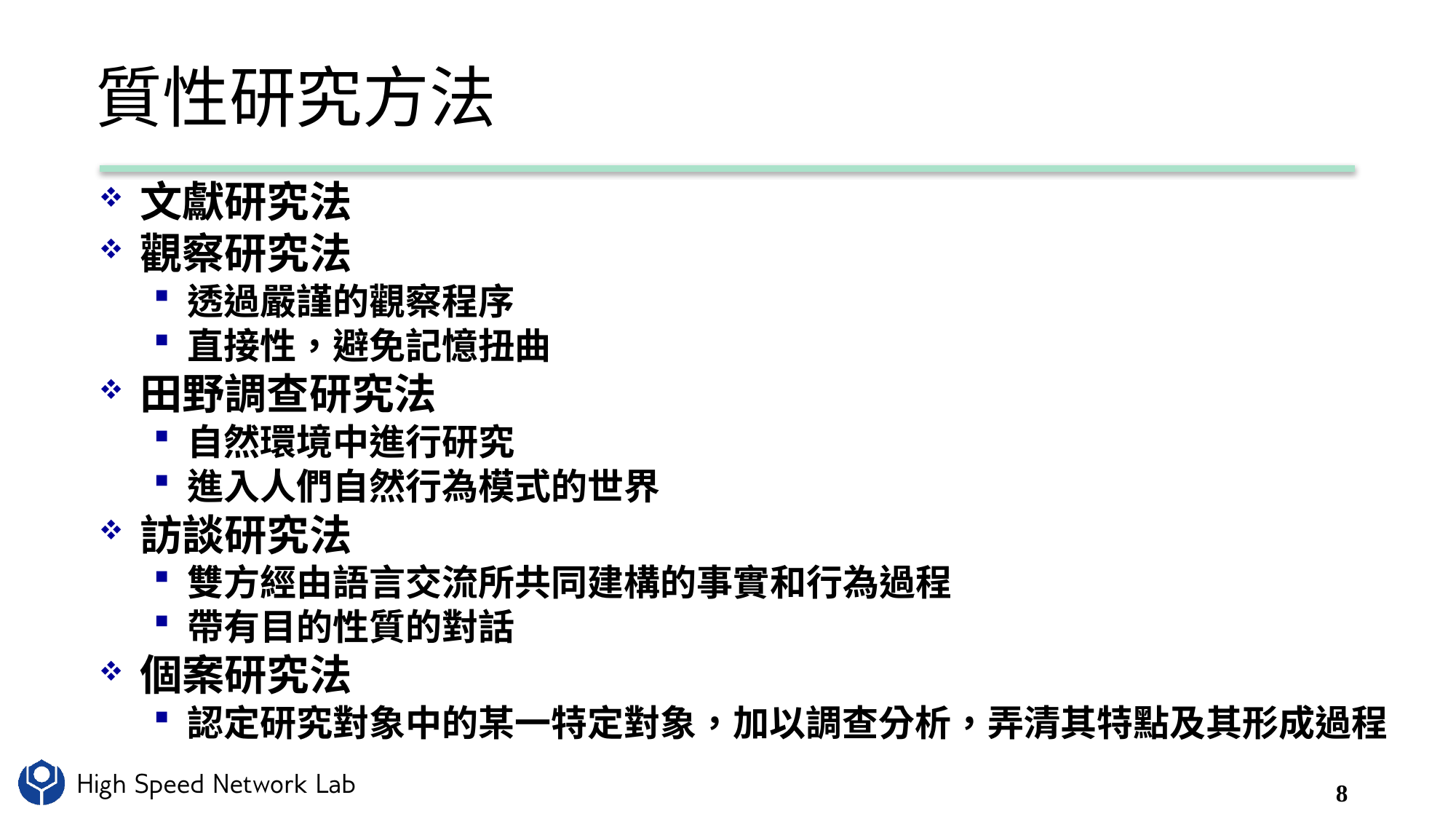

# 質性研究方法
文獻研究法
觀察研究法
透過嚴謹的觀察程序
直接性，避免記憶扭曲
田野調查研究法
自然環境中進行研究
進入人們自然行為模式的世界
訪談研究法
雙方經由語言交流所共同建構的事實和行為過程
帶有目的性質的對話
個案研究法
認定研究對象中的某一特定對象，加以調查分析，弄清其特點及其形成過程

8